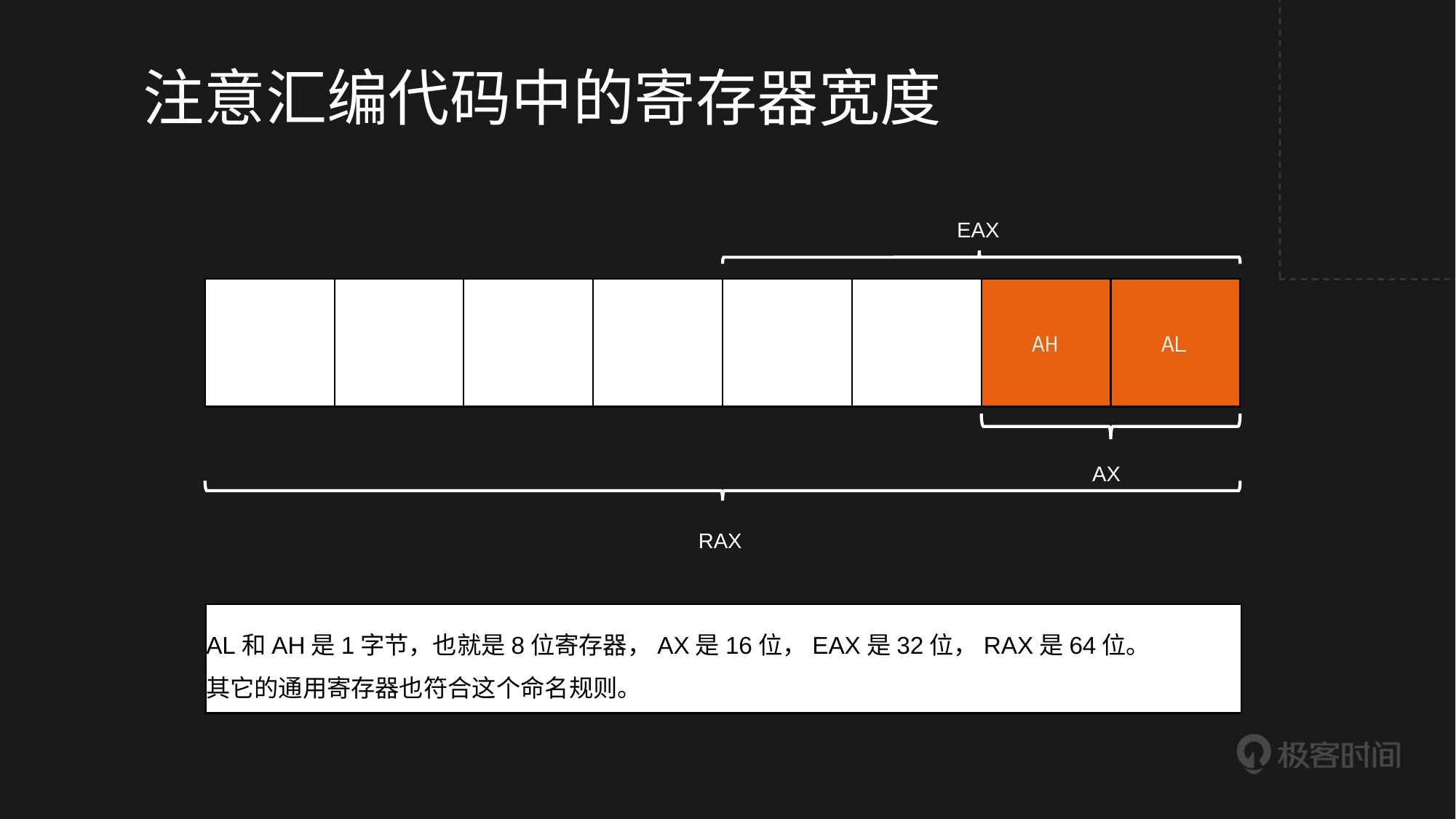

# 注意汇编代码中的寄存器宽度
EAX

AH
AH
AL
AL

AX
RAX
AL和AH是1字节，也就是8位寄存器，AX是16位，EAX是32位，RAX是64位。
其它的通用寄存器也符合这个命名规则。